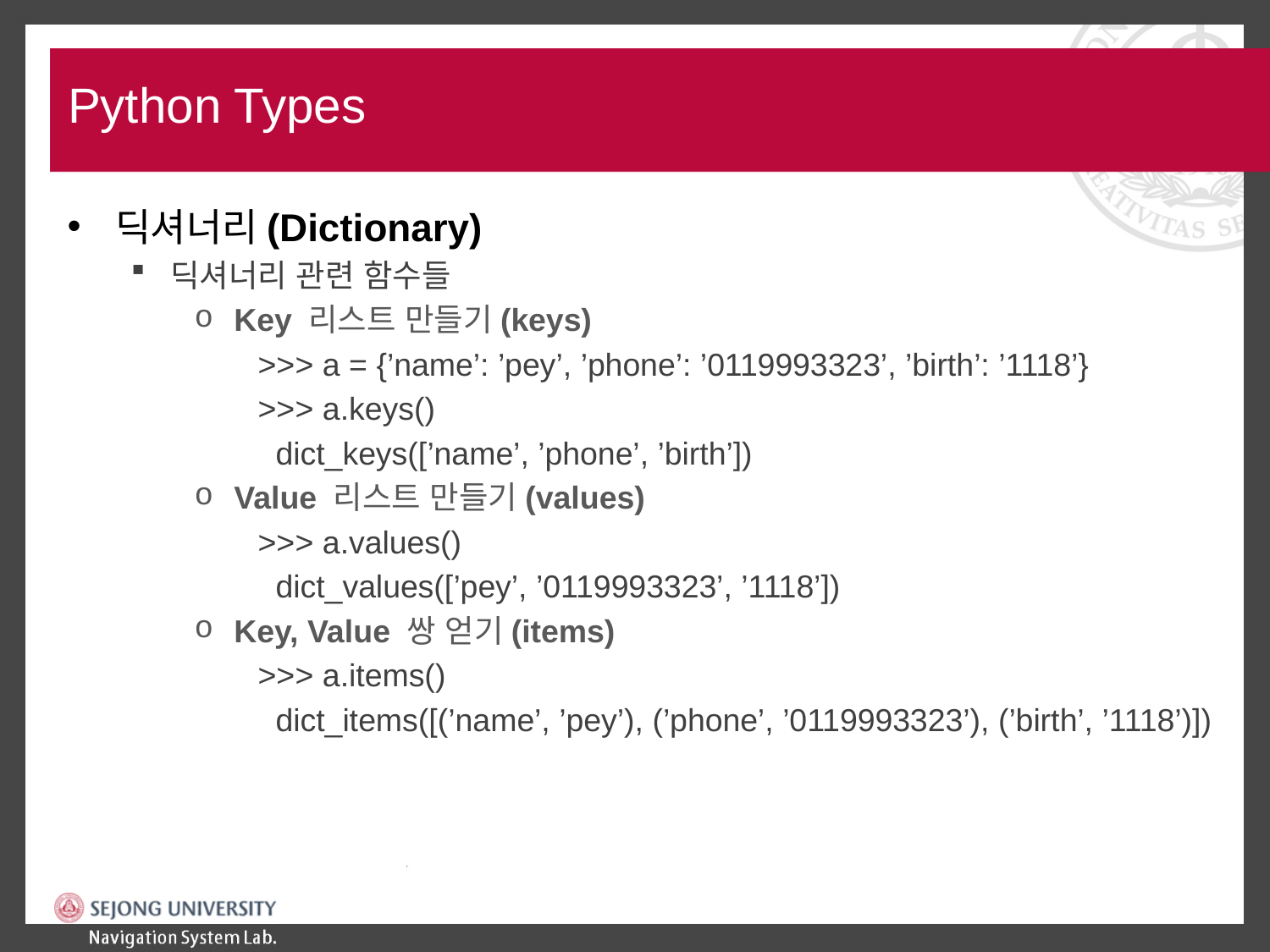

# Python Types
딕셔너리(Dictionary)
딕셔너리 관련 함수들
Key 리스트 만들기(keys)
>>> a = {’name’: ’pey’, ’phone’: ’0119993323’, ’birth’: ’1118’}
>>> a.keys()
  dict_keys([’name’, ’phone’, ’birth’])
Value 리스트 만들기(values)
>>> a.values()
  dict_values([’pey’, ’0119993323’, ’1118’])
Key, Value 쌍 얻기(items)
>>> a.items()
  dict_items([(’name’, ’pey’), (’phone’, ’0119993323’), (’birth’, ’1118’)])